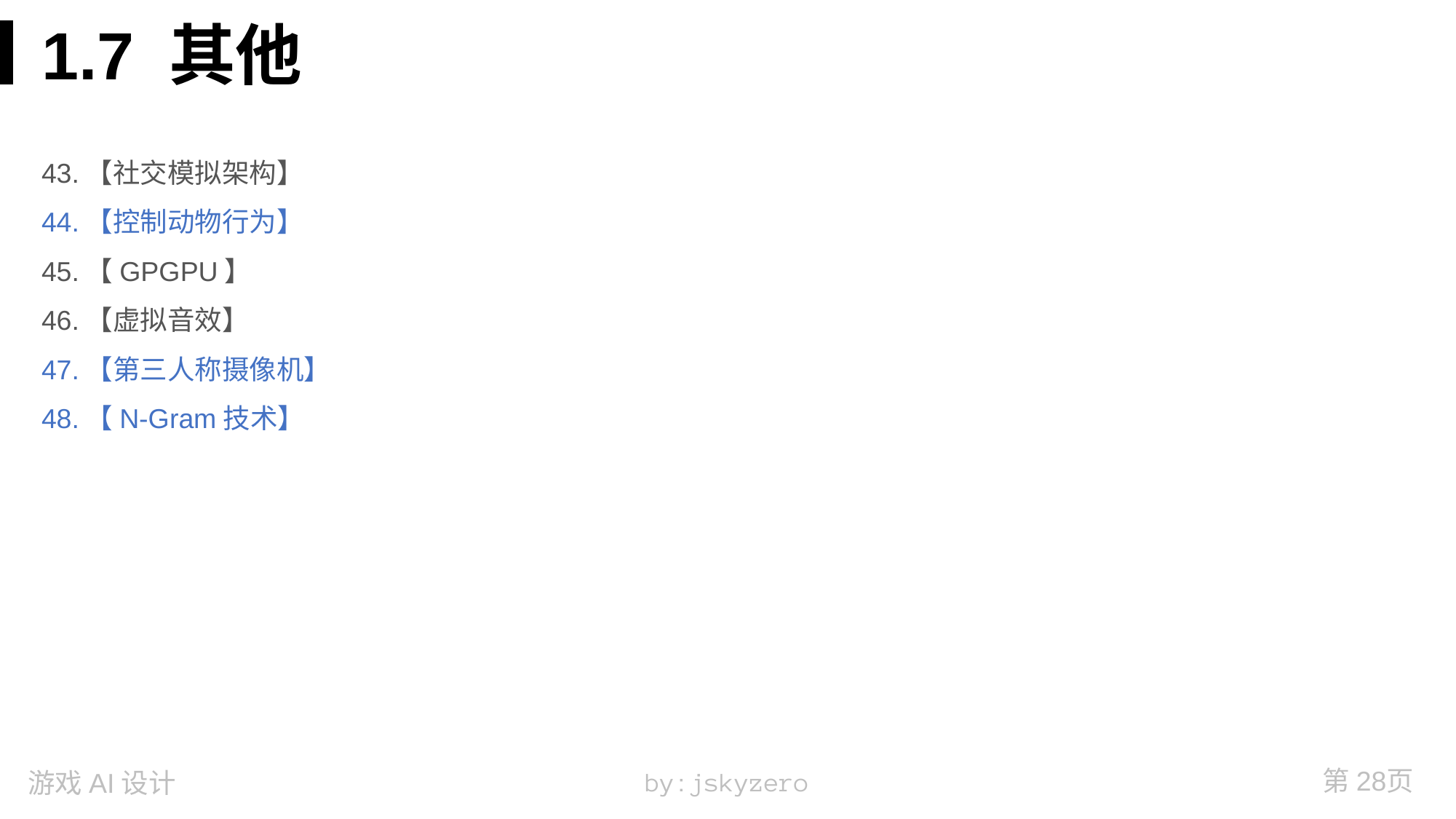

# 1.7 其他
43.【社交模拟架构】
44.【控制动物行为】
45.【GPGPU】
46.【虚拟音效】
47.【第三人称摄像机】
48.【N-Gram技术】